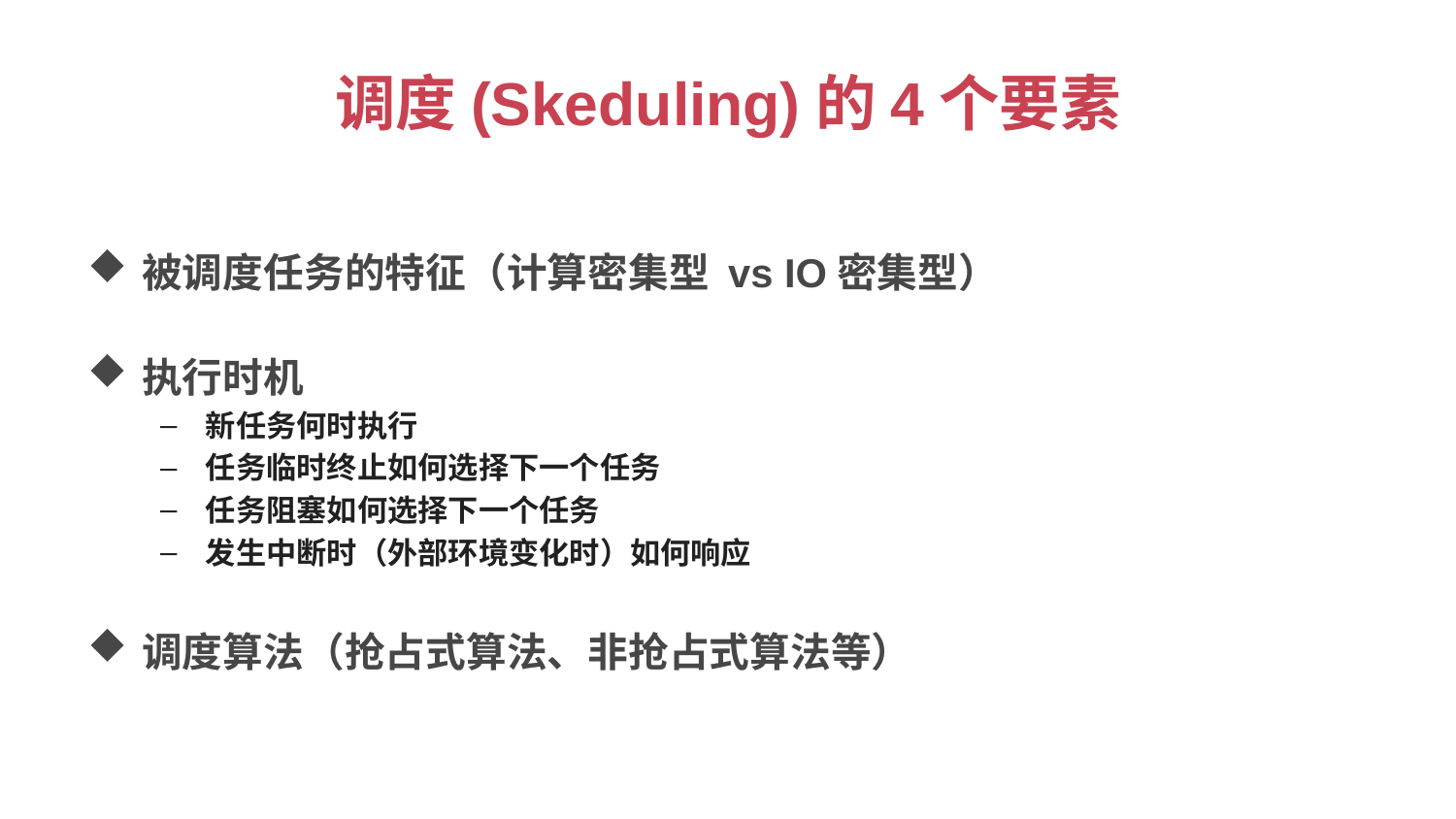

# 调度(Skeduling)的4个要素
被调度任务的特征（计算密集型 vs IO密集型）
执行时机
新任务何时执行
任务临时终止如何选择下一个任务
任务阻塞如何选择下一个任务
发生中断时（外部环境变化时）如何响应
调度算法（抢占式算法、非抢占式算法等）